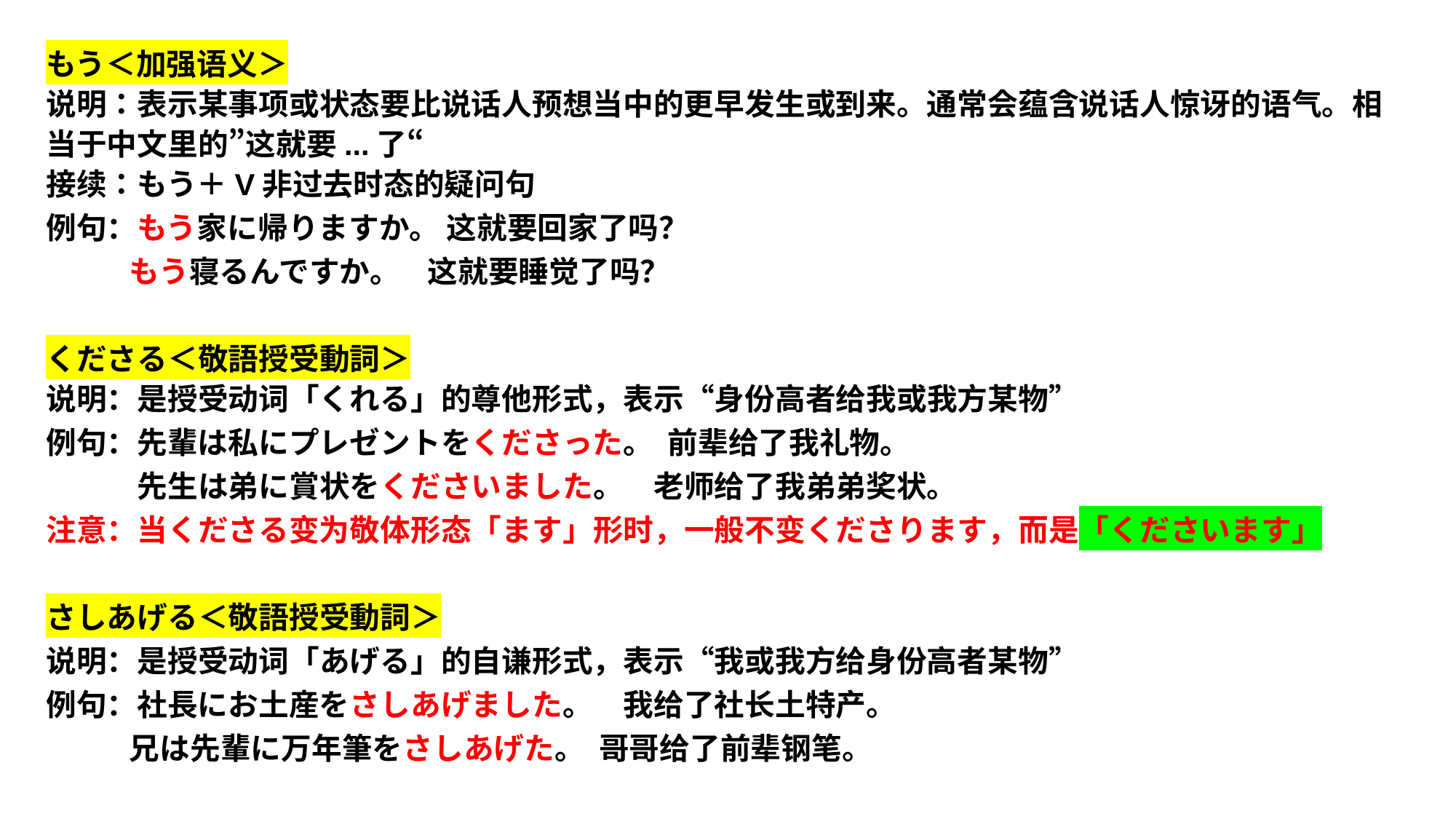

もう＜加强语义＞
说明：表示某事项或状态要比说话人预想当中的更早发生或到来。通常会蕴含说话人惊讶的语气。相当于中文里的”这就要...了“
接续：もう＋V非过去时态的疑问句
例句：もう家に帰りますか。 这就要回家了吗？
           もう寝るんですか。    这就要睡觉了吗？

くださる＜敬語授受動詞＞
说明：是授受动词「くれる」的尊他形式，表示“身份高者给我或我方某物”
例句：先輩は私にプレゼントをくださった。  前辈给了我礼物。
　　　先生は弟に賞状をくださいました。　老师给了我弟弟奖状。
注意：当くださる变为敬体形态「ます」形时，一般不变くださります，而是「くださいます」

さしあげる＜敬語授受動詞＞
说明：是授受动词「あげる」的自谦形式，表示“我或我方给身份高者某物”
例句：社長にお土産をさしあげました。　我给了社长土特产。
           兄は先輩に万年筆をさしあげた。  哥哥给了前辈钢笔。